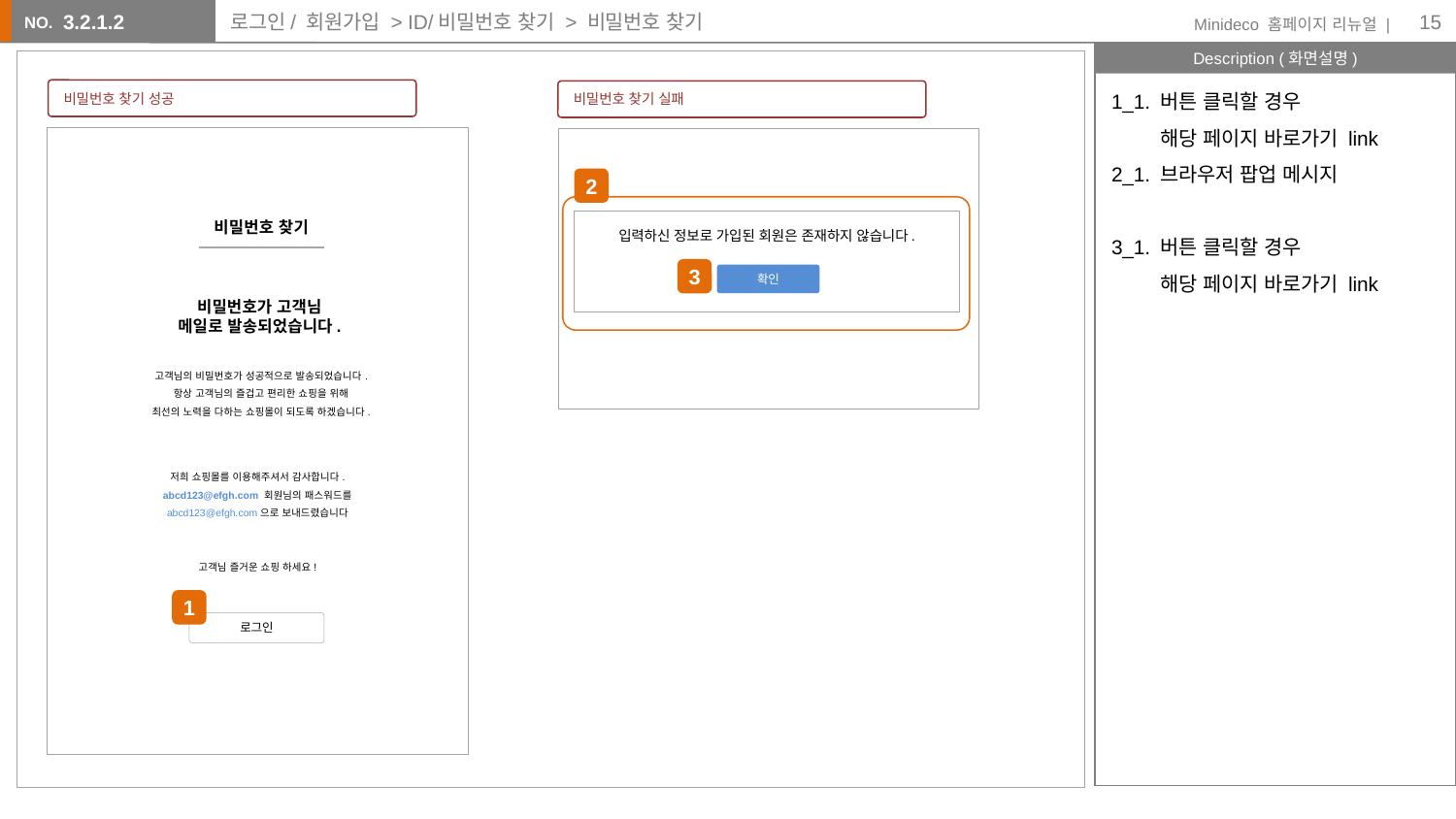

15
# 로그인/ 회원가입 > ID/비밀번호 찾기 > 비밀번호 찾기
3.2.1.2

1_1. 버튼 클릭할 경우
        해당 페이지 바로가기 link
2_1. 브라우저 팝업 메시지

3_1. 버튼 클릭할 경우
        해당 페이지 바로가기 link
비밀번호 찾기 성공
비밀번호 찾기 실패

2

입력하신 정보로 가입된 회원은 존재하지 않습니다.
비밀번호 찾기
3
확인
비밀번호가 고객님
메일로 발송되었습니다.
고객님의 비밀번호가 성공적으로 발송되었습니다.
항상 고객님의 즐겁고 편리한 쇼핑을 위해
최선의 노력을 다하는 쇼핑몰이 되도록 하겠습니다.
저희 쇼핑몰를 이용해주셔서 감사합니다.
abcd123@efgh.com 회원님의 패스워드를
abcd123@efgh.com으로 보내드렸습니다
고객님 즐거운 쇼핑 하세요!
1
로그인